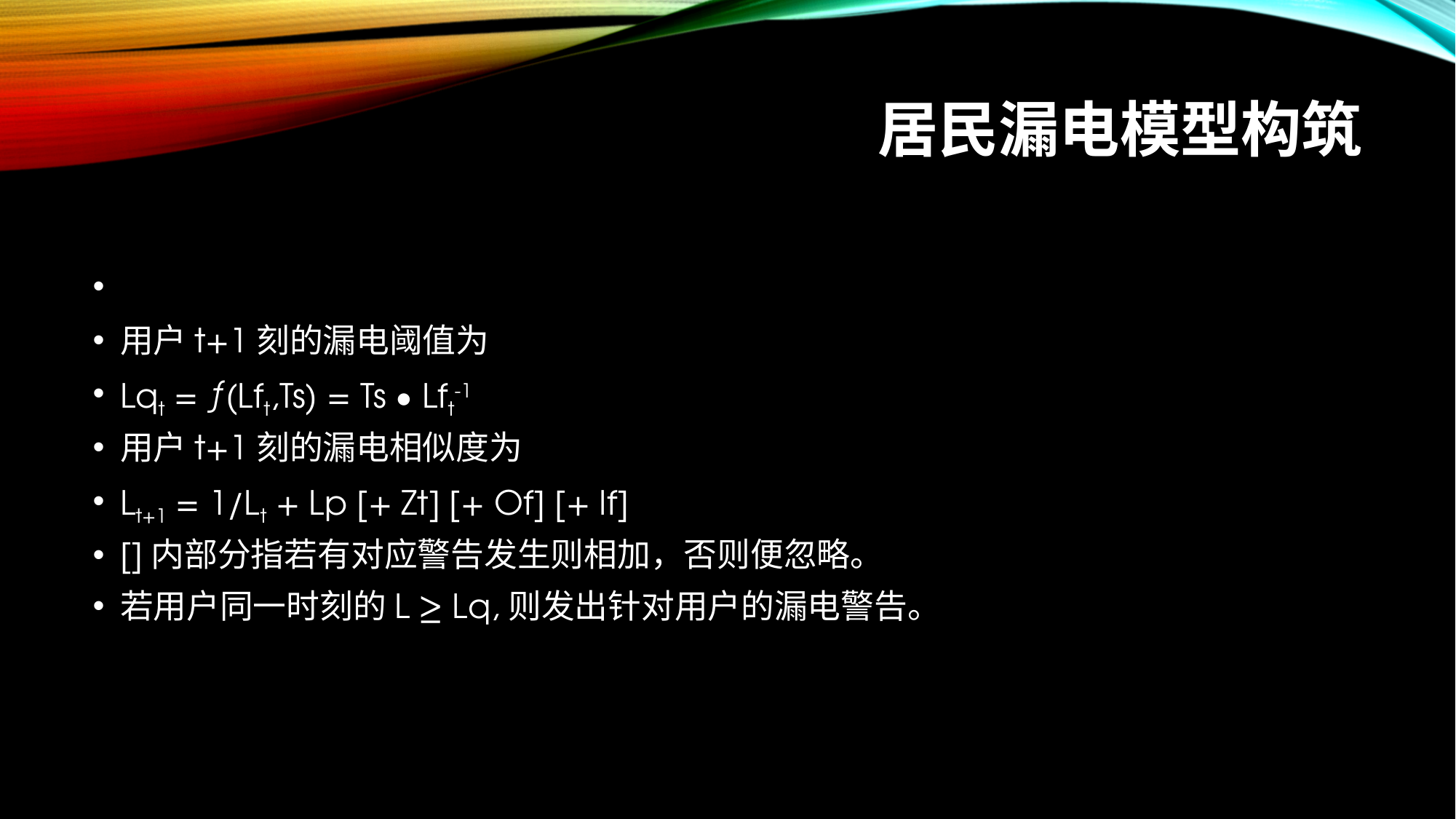

# 居民漏电模型构筑

用户t+1刻的漏电阈值为
Lqt = ƒ(Lft,Ts) = Ts • Lft-1
用户t+1刻的漏电相似度为
Lt+1 = 1/Lt + Lp [+ Zt] [+ Of] [+ If]
[]内部分指若有对应警告发生则相加，否则便忽略。
若用户同一时刻的L ≥ Lq,则发出针对用户的漏电警告。